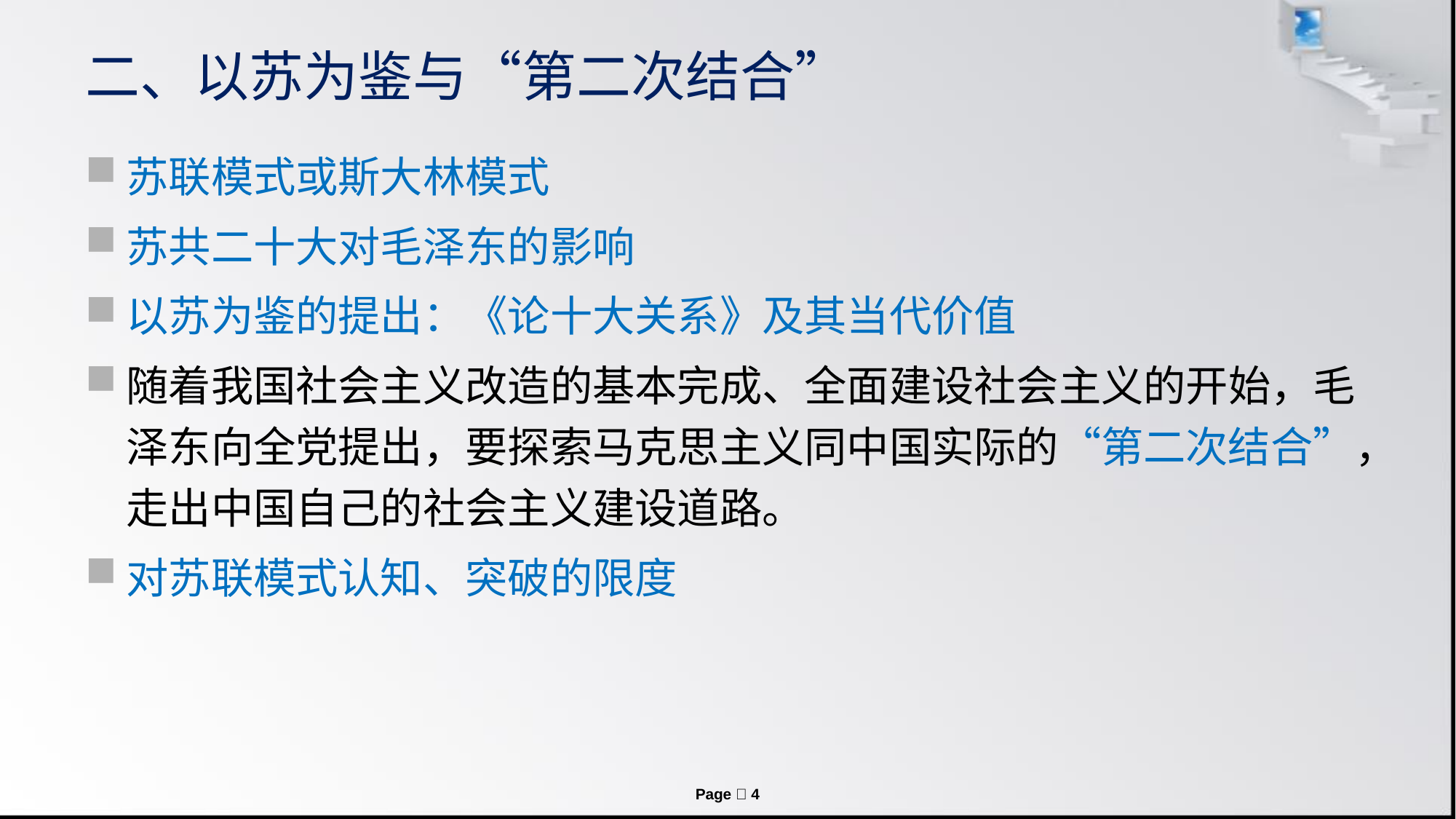

# 二、以苏为鉴与“第二次结合”
苏联模式或斯大林模式
苏共二十大对毛泽东的影响
以苏为鉴的提出：《论十大关系》及其当代价值
随着我国社会主义改造的基本完成、全面建设社会主义的开始，毛泽东向全党提出，要探索马克思主义同中国实际的“第二次结合”，走出中国自己的社会主义建设道路。
对苏联模式认知、突破的限度